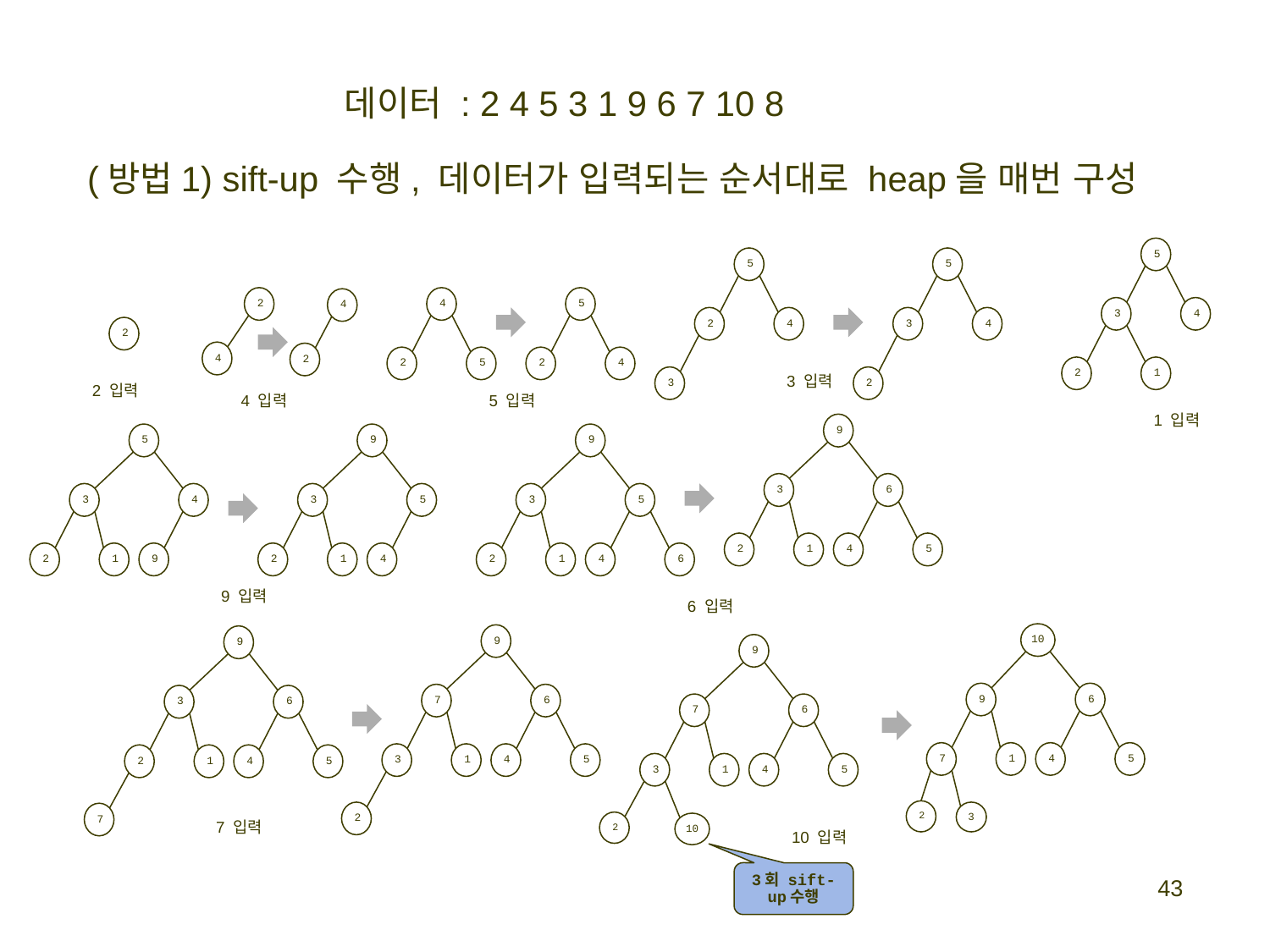

데이터 : 2 4 5 3 1 9 6 7 10 8
(방법1) sift-up 수행, 데이터가 입력되는 순서대로 heap을 매번 구성
5
5
5
2
4
5
4
3
4

2
4

3
4
2

4
2
2
5
2
4
2
1
3
3 입력
2
2 입력
4 입력
5 입력
1 입력
9
5
9
9
3
6
3
4
3
5
3
5

2
1
4
5
2
1
9
2
1
4
2
1
4
6
9 입력
6 입력
10
9
9
9
9
6
7
6
3
6
7
6

7
1
4
5
3
1
4
5
2
1
4
5
3
1
4
5
2
2
3
7
2
7 입력
10
10 입력
3회 sift-up수행
43